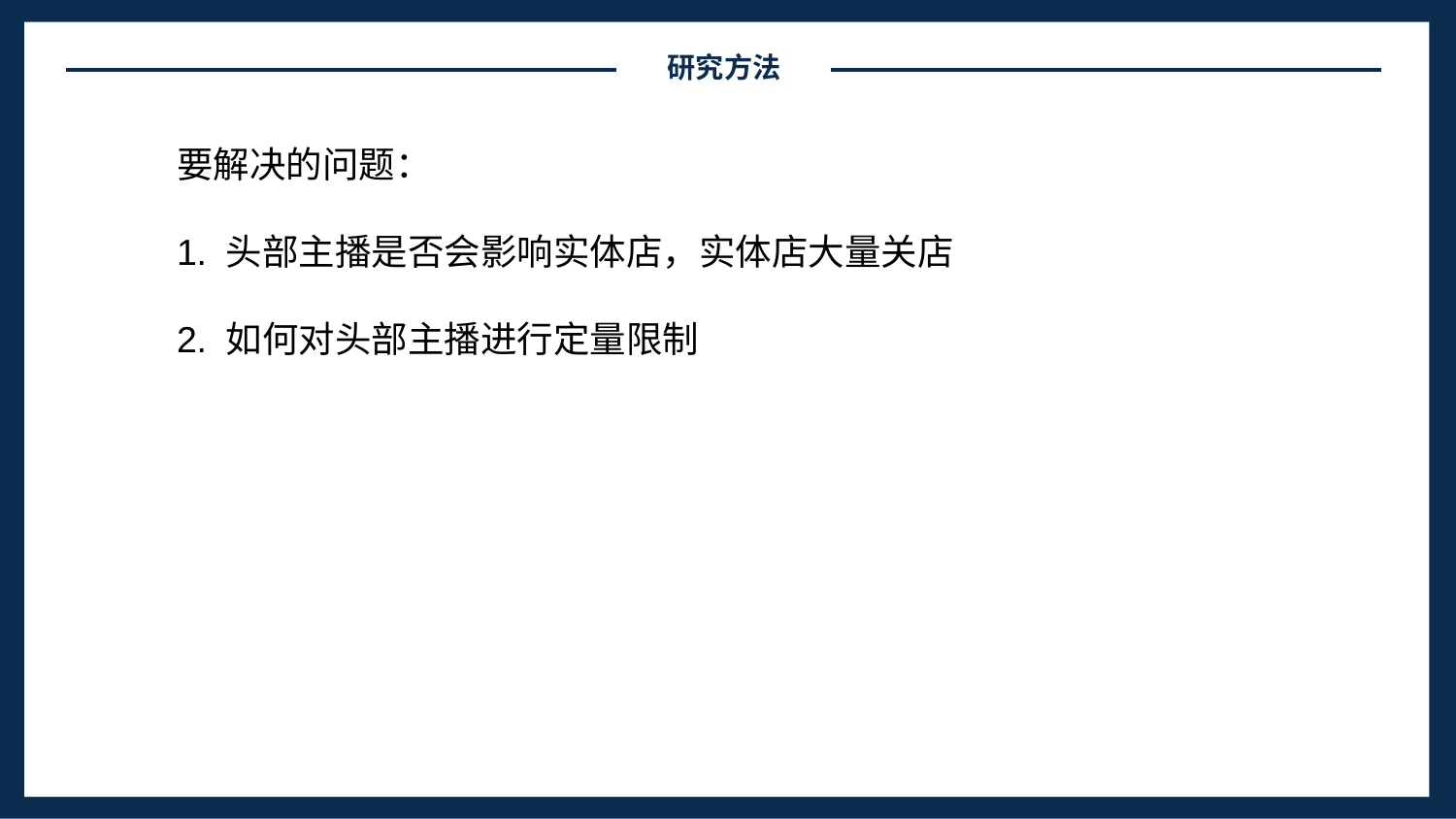

研究方法
要解决的问题：

1. 头部主播是否会影响实体店，实体店大量关店

2. 如何对头部主播进行定量限制